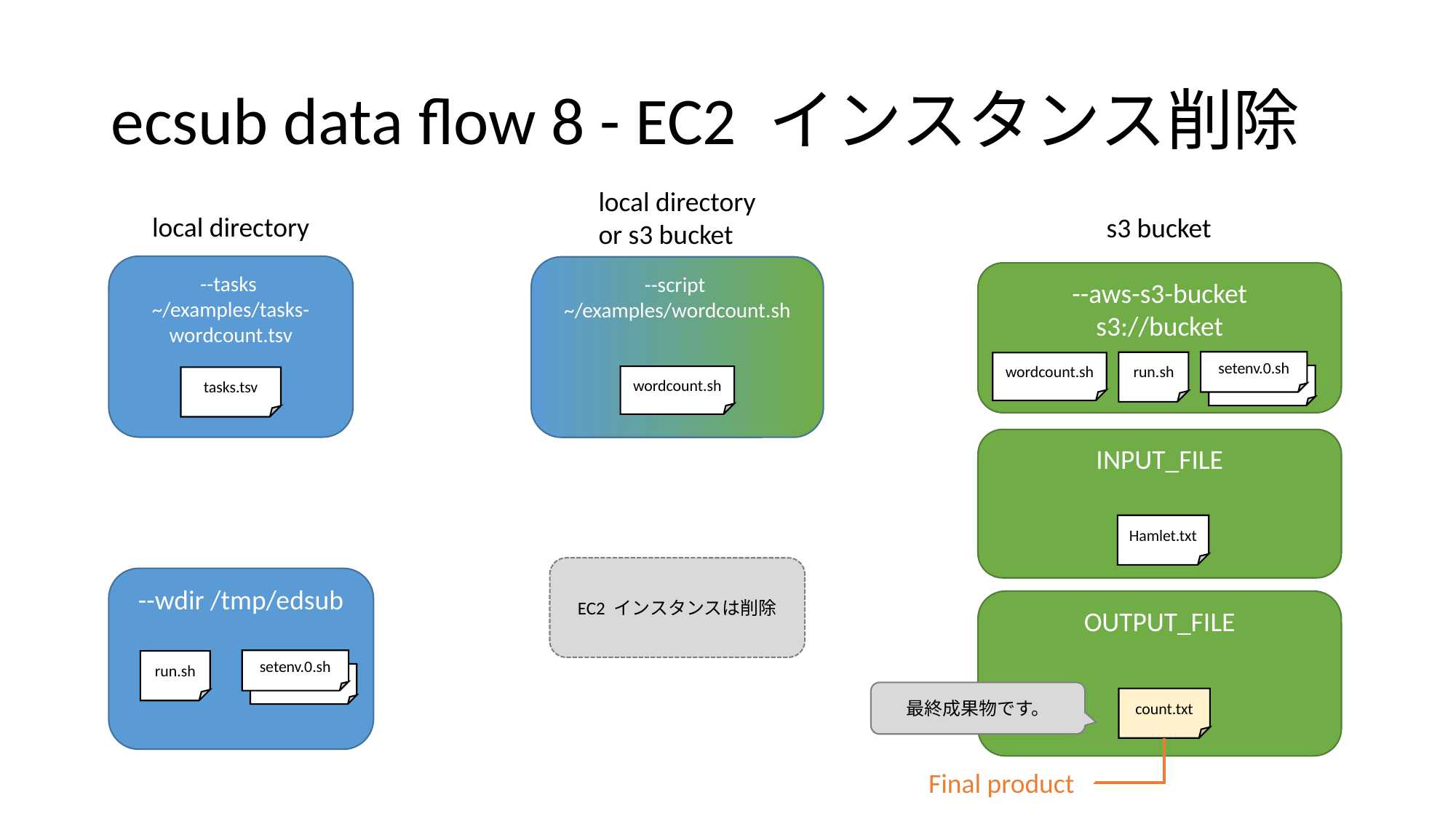

# ecsub data flow 8 - EC2 インスタンス削除
local directory
or s3 bucket
local directory
s3 bucket

--tasks
~/examples/tasks-wordcount.tsv
--script
~/examples/wordcount.sh
--aws-s3-bucket
s3://bucket
setenv.0.sh
run.sh
wordcount.sh
setenv.0.sh
wordcount.sh
tasks.tsv
INPUT_FILE
Hamlet.txt
EC2 インスタンスは削除
--wdir /tmp/edsub

OUTPUT_FILE
setenv.0.sh
run.sh
setenv.0.sh
最終成果物です。
count.txt
Final product